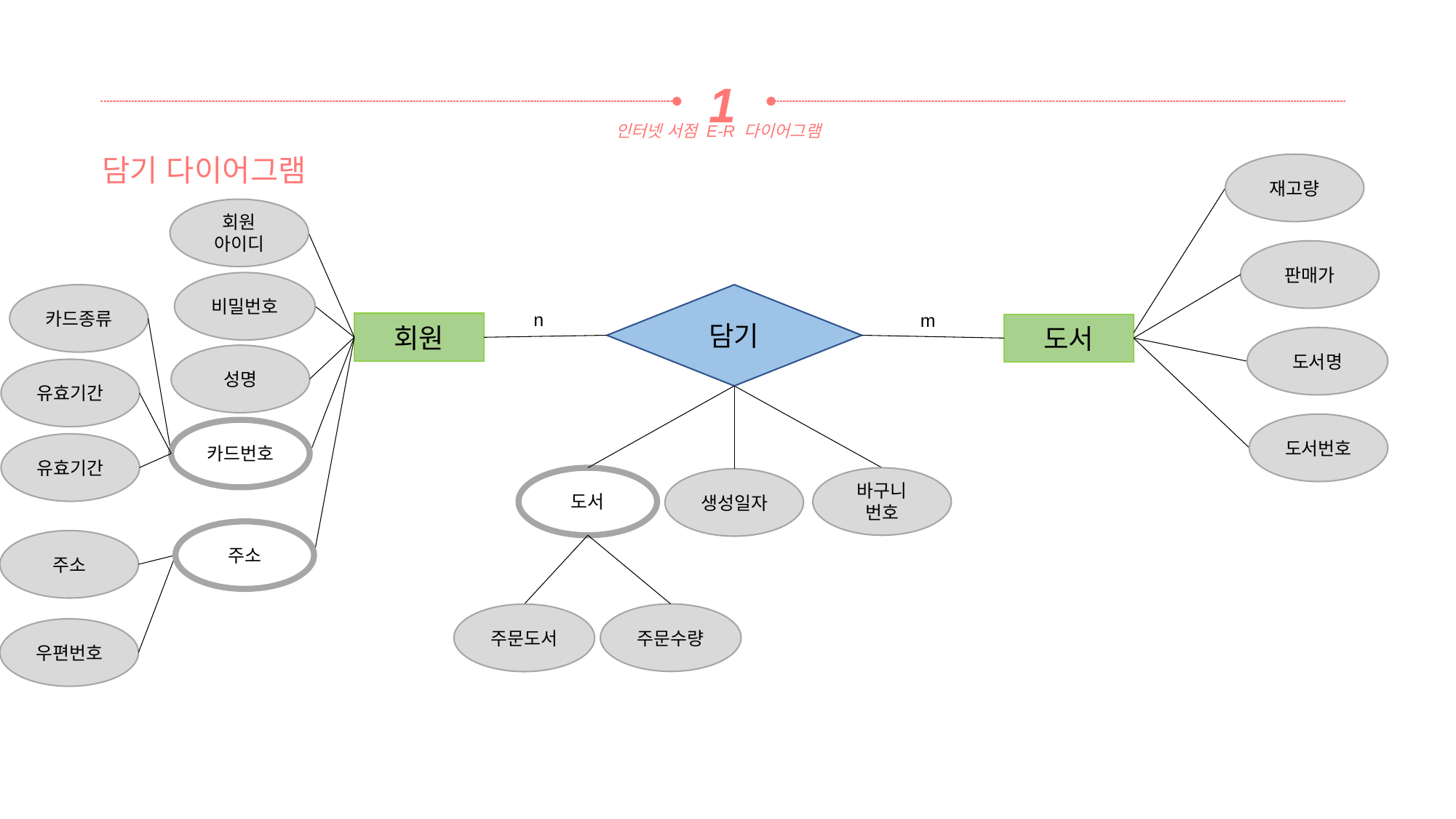

1
인터넷 서점 E-R 다이어그램
담기 다이어그램
재고량
회원
아이디
판매가
비밀번호
카드종류
담기
n
m
회원
도서
도서명
성명
유효기간
도서번호
카드번호
유효기간
도서
바구니
번호
생성일자
주소
주소
주문수량
주문도서
우편번호